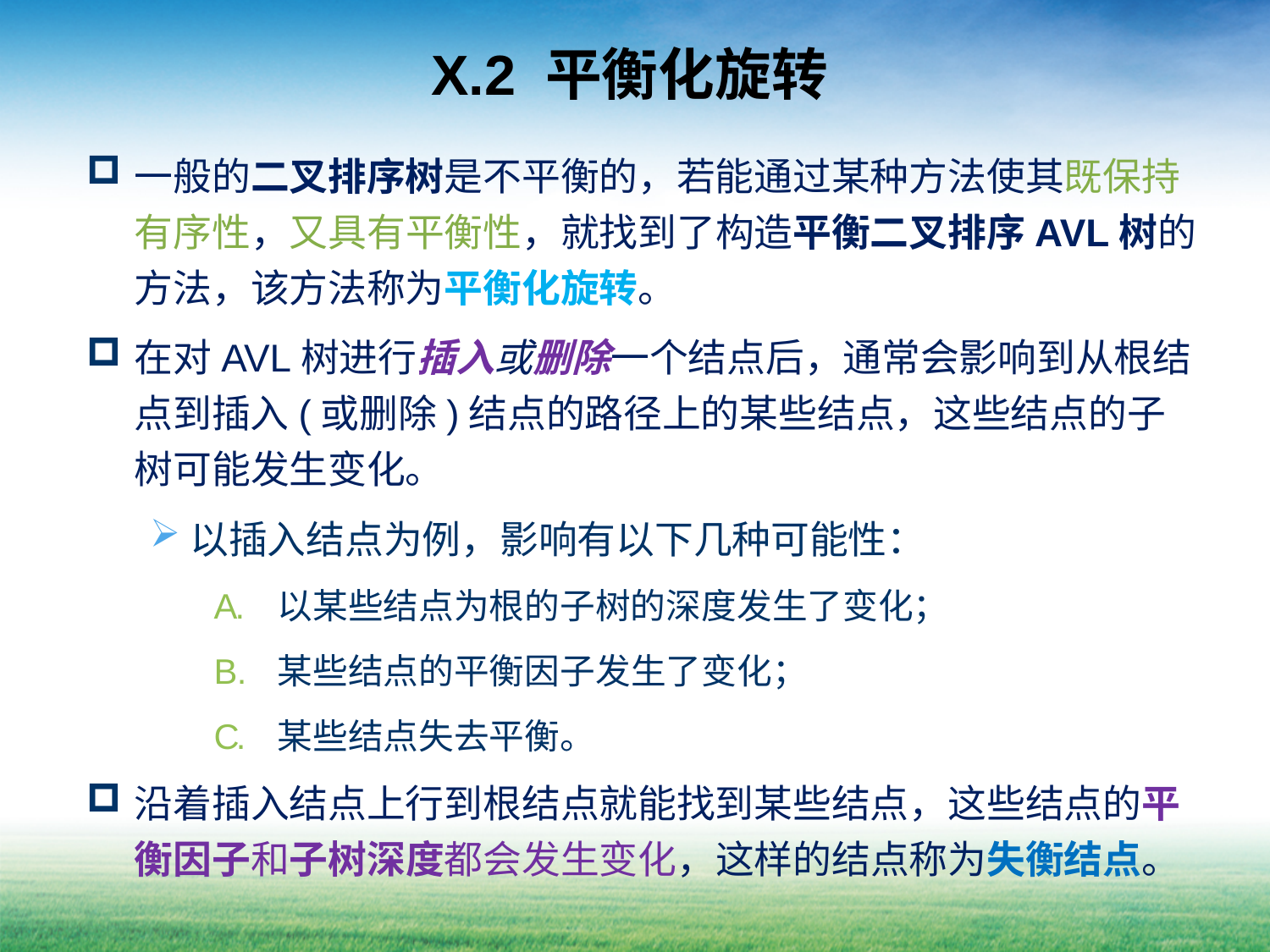

# X.2 平衡化旋转
一般的二叉排序树是不平衡的，若能通过某种方法使其既保持有序性，又具有平衡性，就找到了构造平衡二叉排序AVL树的方法，该方法称为平衡化旋转。
在对AVL树进行插入或删除一个结点后，通常会影响到从根结点到插入(或删除)结点的路径上的某些结点，这些结点的子树可能发生变化。
以插入结点为例，影响有以下几种可能性：
以某些结点为根的子树的深度发生了变化；
某些结点的平衡因子发生了变化；
某些结点失去平衡。
沿着插入结点上行到根结点就能找到某些结点，这些结点的平衡因子和子树深度都会发生变化，这样的结点称为失衡结点。